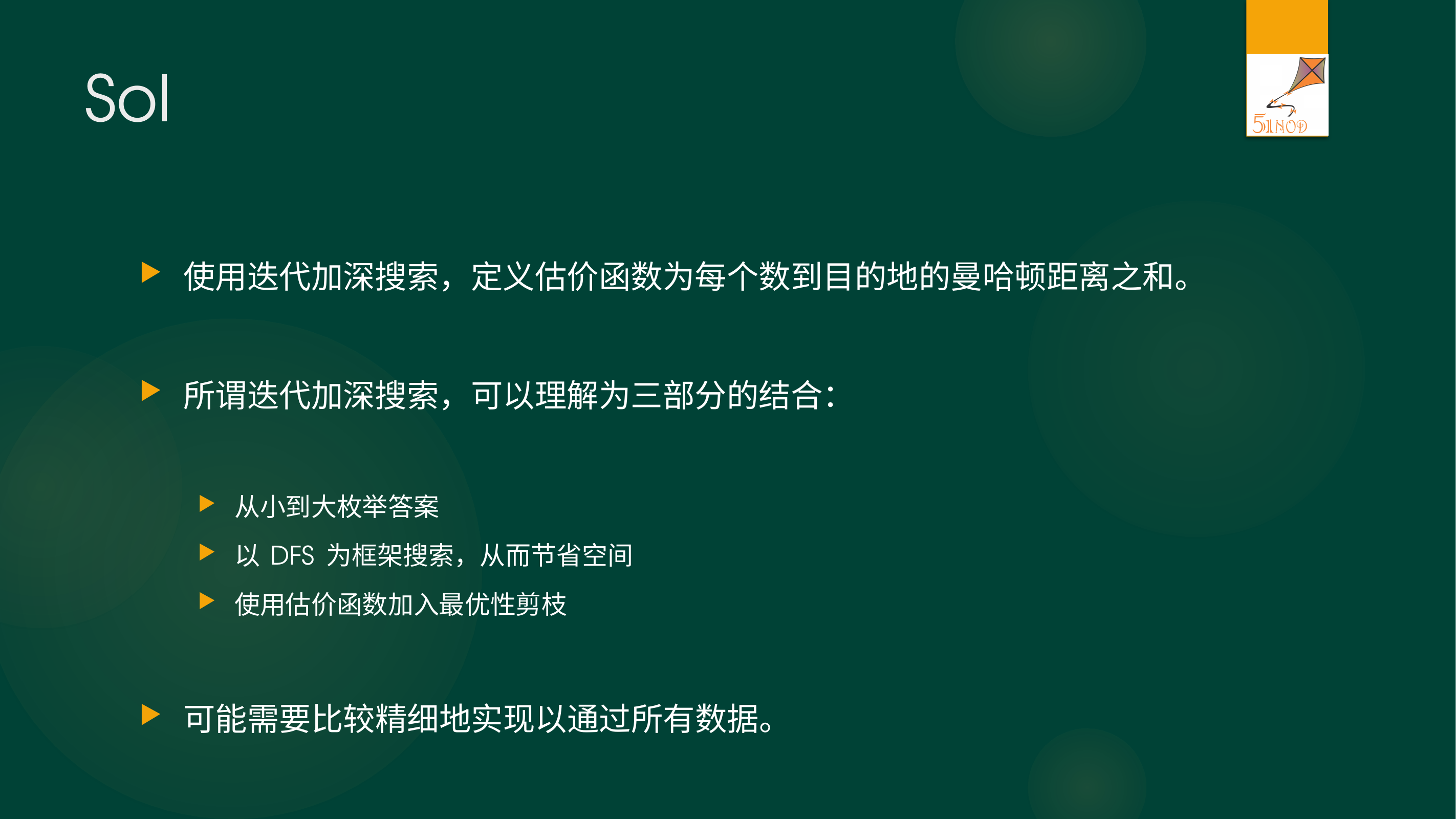

# Sol
使用迭代加深搜索，定义估价函数为每个数到目的地的曼哈顿距离之和。

所谓迭代加深搜索，可以理解为三部分的结合：

从小到大枚举答案
以 DFS 为框架搜索，从而节省空间
使用估价函数加入最优性剪枝

可能需要比较精细地实现以通过所有数据。